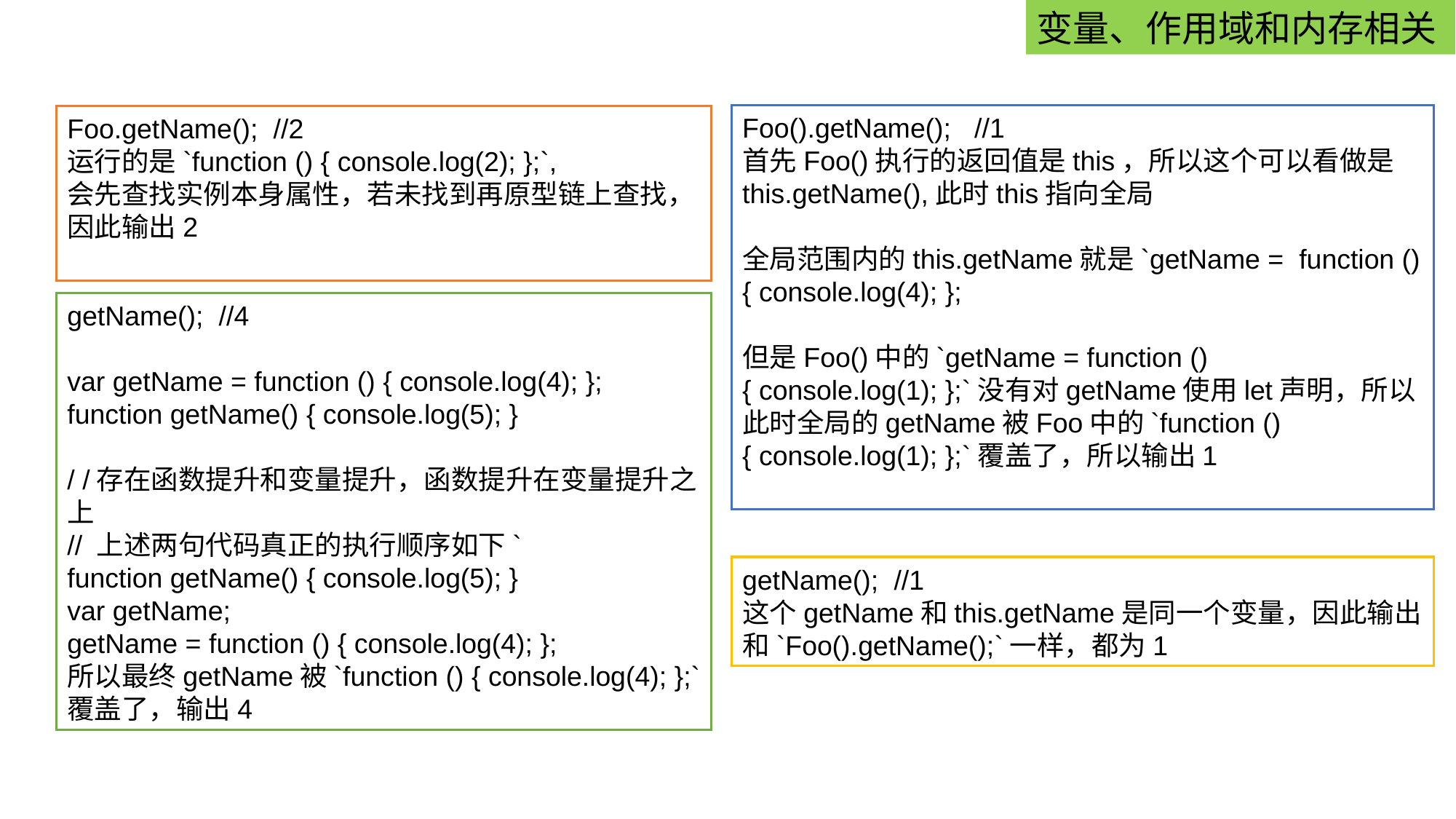

变量、作用域和内存相关
Foo().getName();   //1
首先Foo()执行的返回值是this，所以这个可以看做是this.getName(),此时this指向全局

全局范围内的this.getName就是`getName =  function () { console.log(4); };

但是Foo()中的`getName = function () { console.log(1); };`没有对getName使用let声明，所以此时全局的getName被Foo中的`function () { console.log(1); };`覆盖了，所以输出1

Foo.getName();  //2
运行的是`function () { console.log(2); };`,
会先查找实例本身属性，若未找到再原型链上查找，因此输出2

getName();  //4

var getName = function () { console.log(4); };
function getName() { console.log(5); }

/ /存在函数提升和变量提升，函数提升在变量提升之上
// 上述两句代码真正的执行顺序如下`
function getName() { console.log(5); }
var getName;
getName = function () { console.log(4); };
所以最终getName被`function () { console.log(4); };`覆盖了，输出4
getName();  //1
这个getName和this.getName是同一个变量，因此输出和`Foo().getName();`一样，都为1